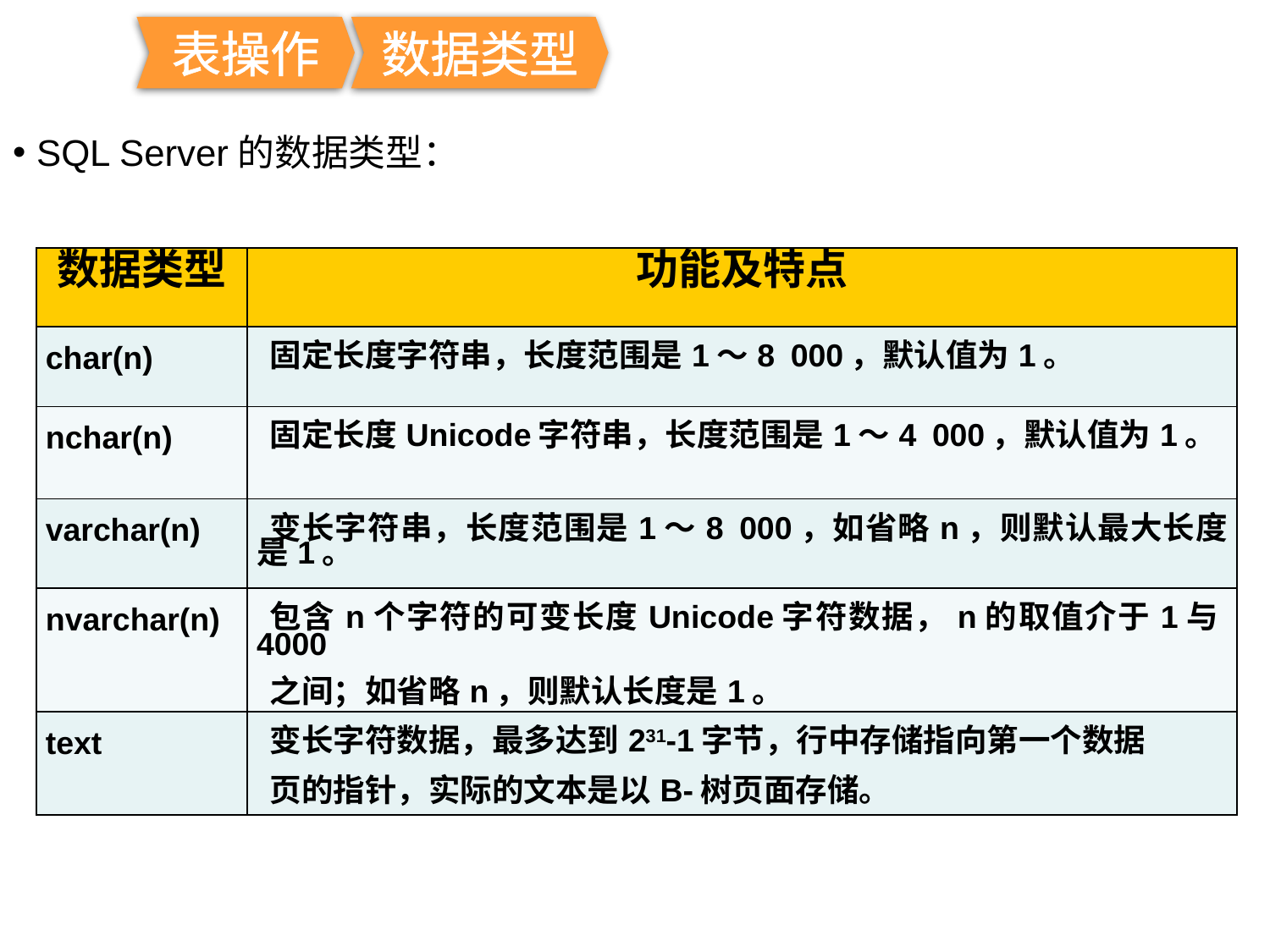

数据类型
表操作

SQL Server的数据类型：

| 数据类型 | 功能及特点 |
| --- | --- |
| char(n) | 固定长度字符串，长度范围是1～8 000，默认值为1。 |
| nchar(n) | 固定长度Unicode字符串，长度范围是1～4 000，默认值为1。 |
| varchar(n) | 变长字符串，长度范围是1～8 000，如省略n，则默认最大长度是1。 |
| nvarchar(n) | 包含n个字符的可变长度Unicode字符数据，n的取值介于1与4000 之间；如省略n，则默认长度是1。 |
| text | 变长字符数据，最多达到231-1字节，行中存储指向第一个数据 页的指针，实际的文本是以B-树页面存储。 |